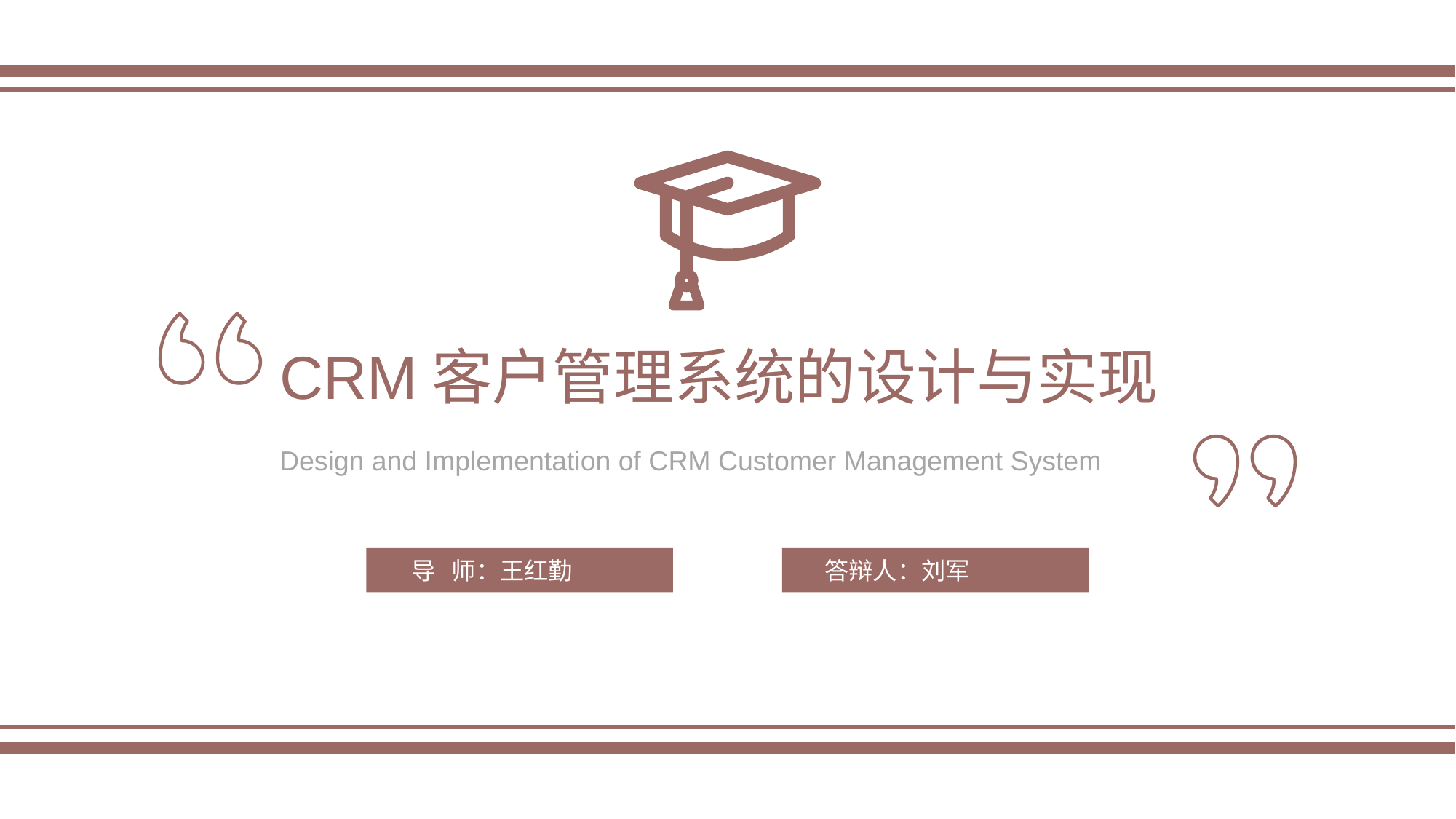

CRM客户管理系统的设计与实现
Design and Implementation of CRM Customer Management System

导   师：王红勤
答辩人：刘军